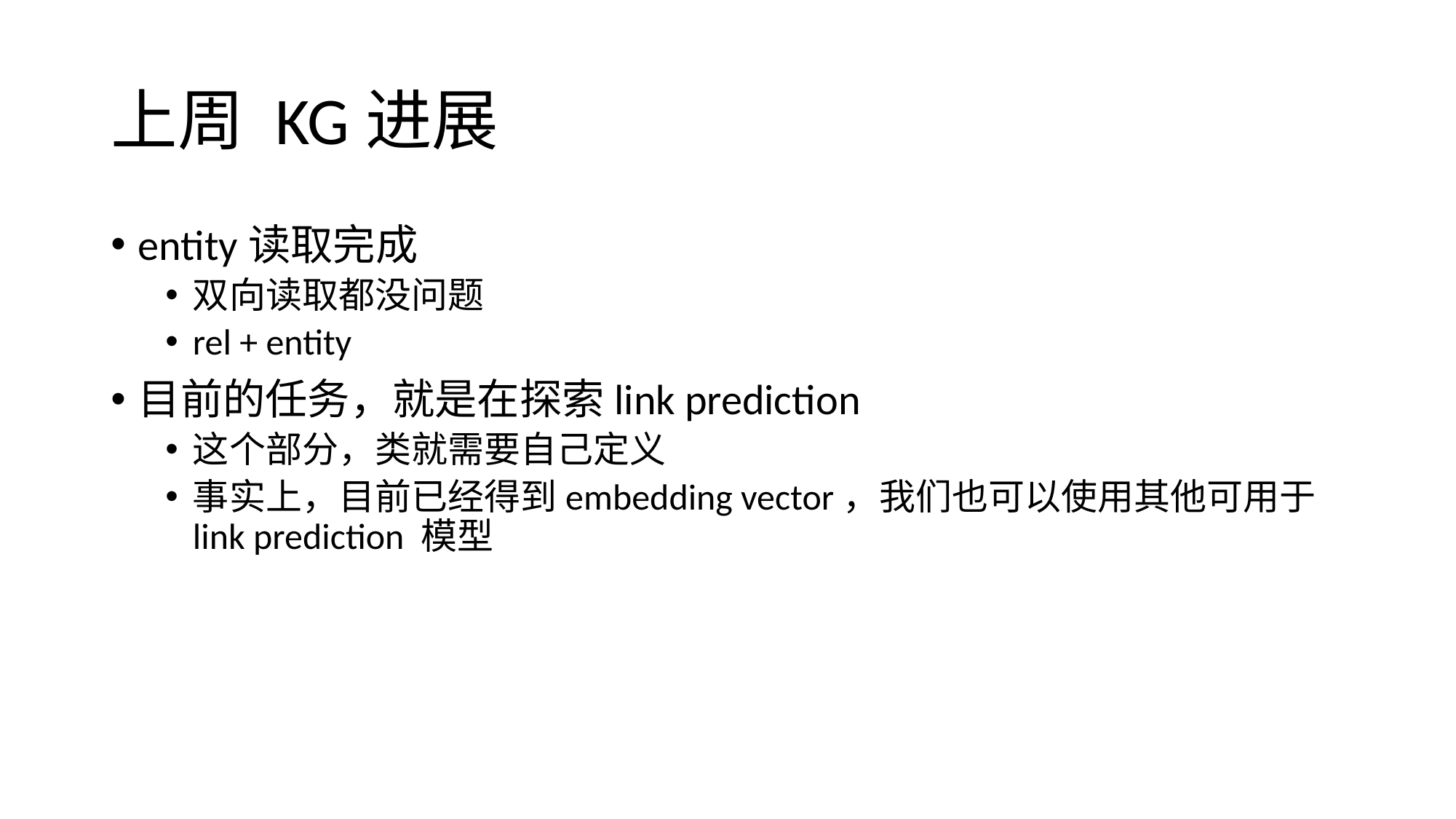

# 上周 KG进展
entity读取完成
双向读取都没问题
rel + entity
目前的任务，就是在探索link prediction
这个部分，类就需要自己定义
事实上，目前已经得到embedding vector，我们也可以使用其他可用于link prediction 模型